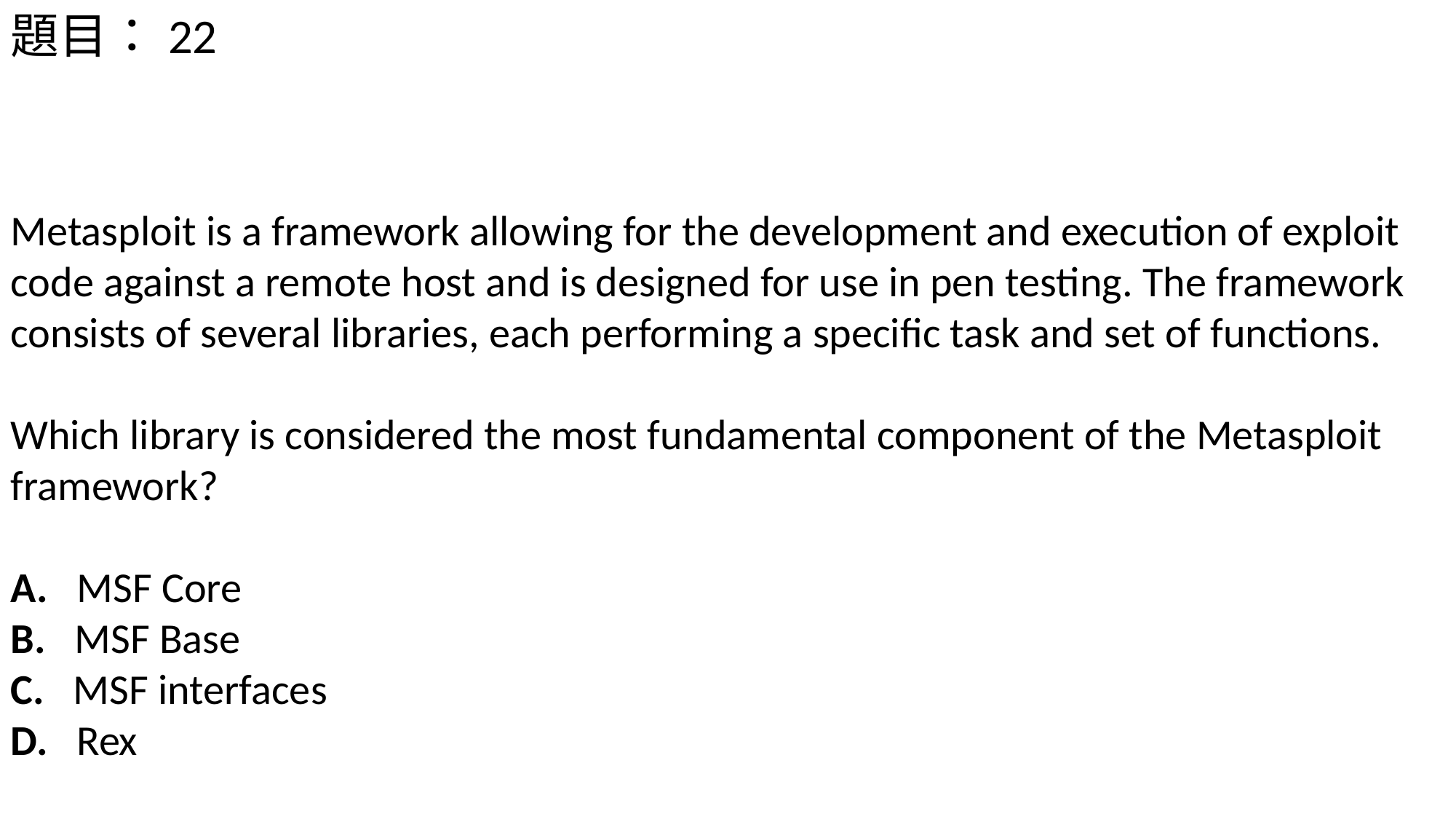

題目：22
Metasploit is a framework allowing for the development and execution of exploit code against a remote host and is designed for use in pen testing. The framework consists of several libraries, each performing a specific task and set of functions.

Which library is considered the most fundamental component of the Metasploit framework?

A.   MSF Core
B.   MSF Base
C.   MSF interfaces
D.   Rex